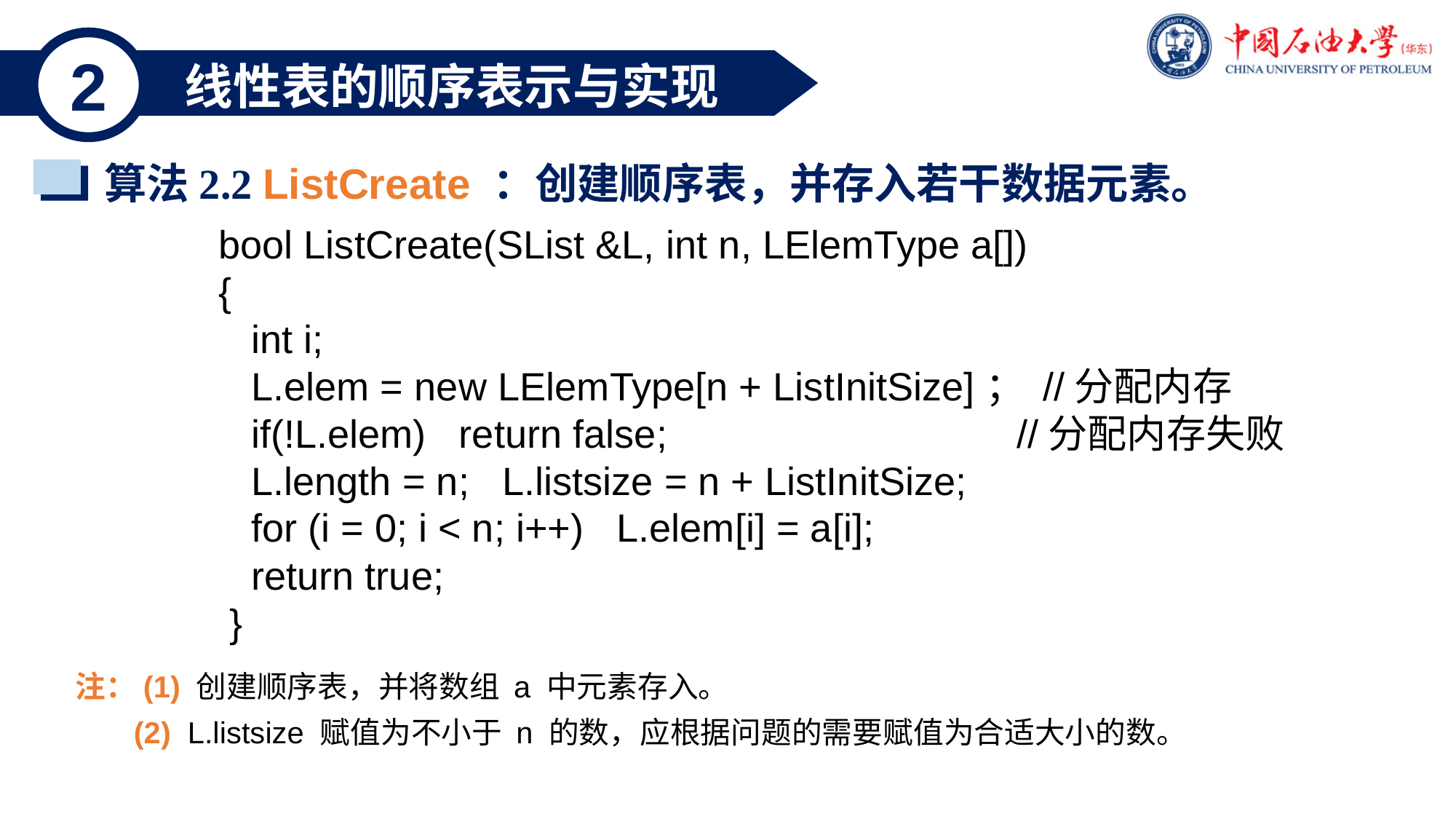

2
 线性表的顺序表示与实现
算法2.2 ListCreate ：创建顺序表，并存入若干数据元素。

bool ListCreate(SList &L, int n, LElemType a[])
{
   int i;
   L.elem = new LElemType[n + ListInitSize]； //分配内存
   if(!L.elem)   return false;                                //分配内存失败
   L.length = n;   L.listsize = n + ListInitSize;
   for (i = 0; i < n; i++)   L.elem[i] = a[i];
   return true;
 }
注：(1) 创建顺序表，并将数组 a 中元素存入。
       (2)  L.listsize 赋值为不小于 n 的数，应根据问题的需要赋值为合适大小的数。